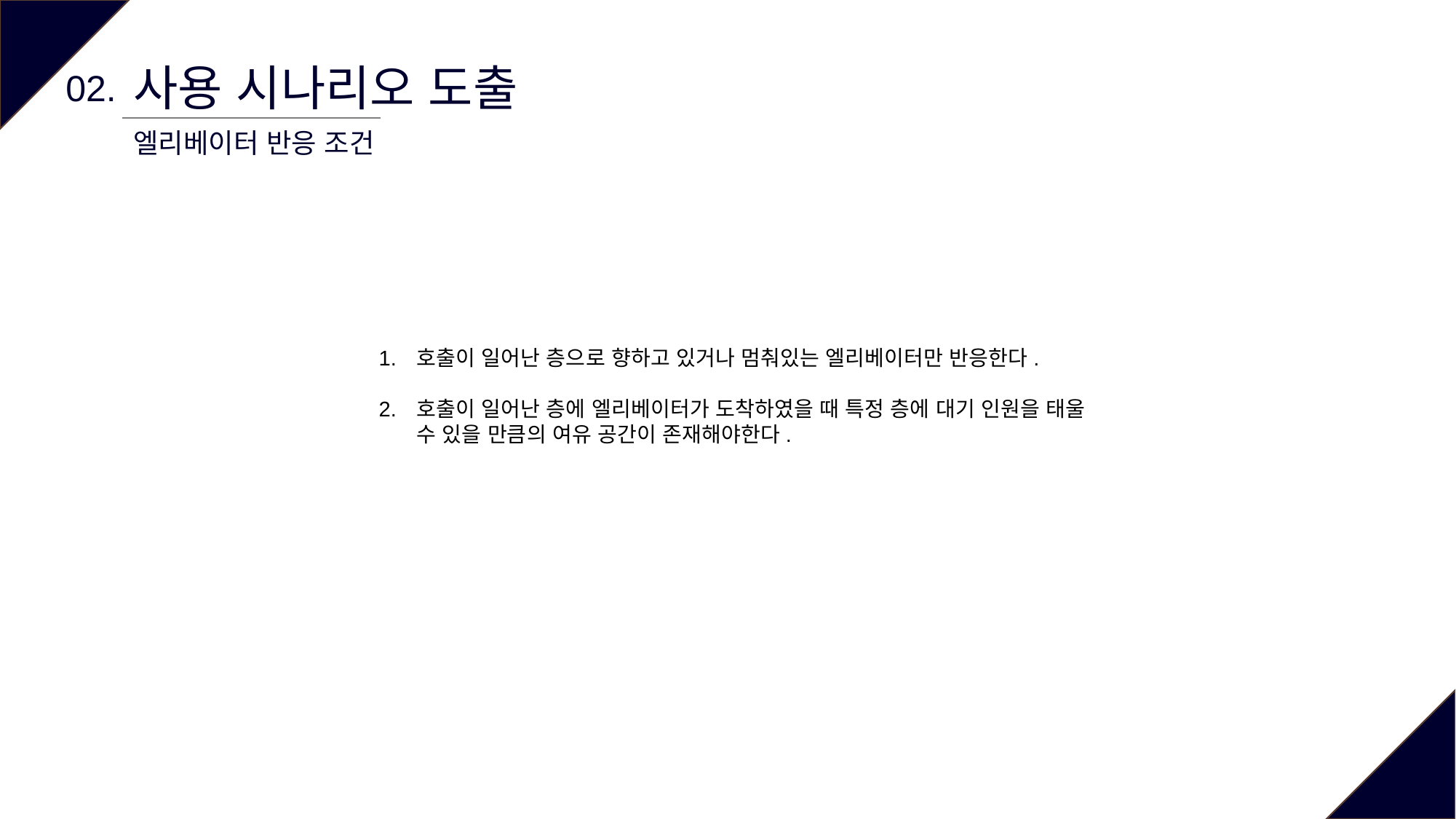

사용 시나리오 도출
02.
엘리베이터 반응 조건
호출이 일어난 층으로 향하고 있거나 멈춰있는 엘리베이터만 반응한다.

호출이 일어난 층에 엘리베이터가 도착하였을 때 특정 층에 대기 인원을 태울 수 있을 만큼의 여유 공간이 존재해야한다.